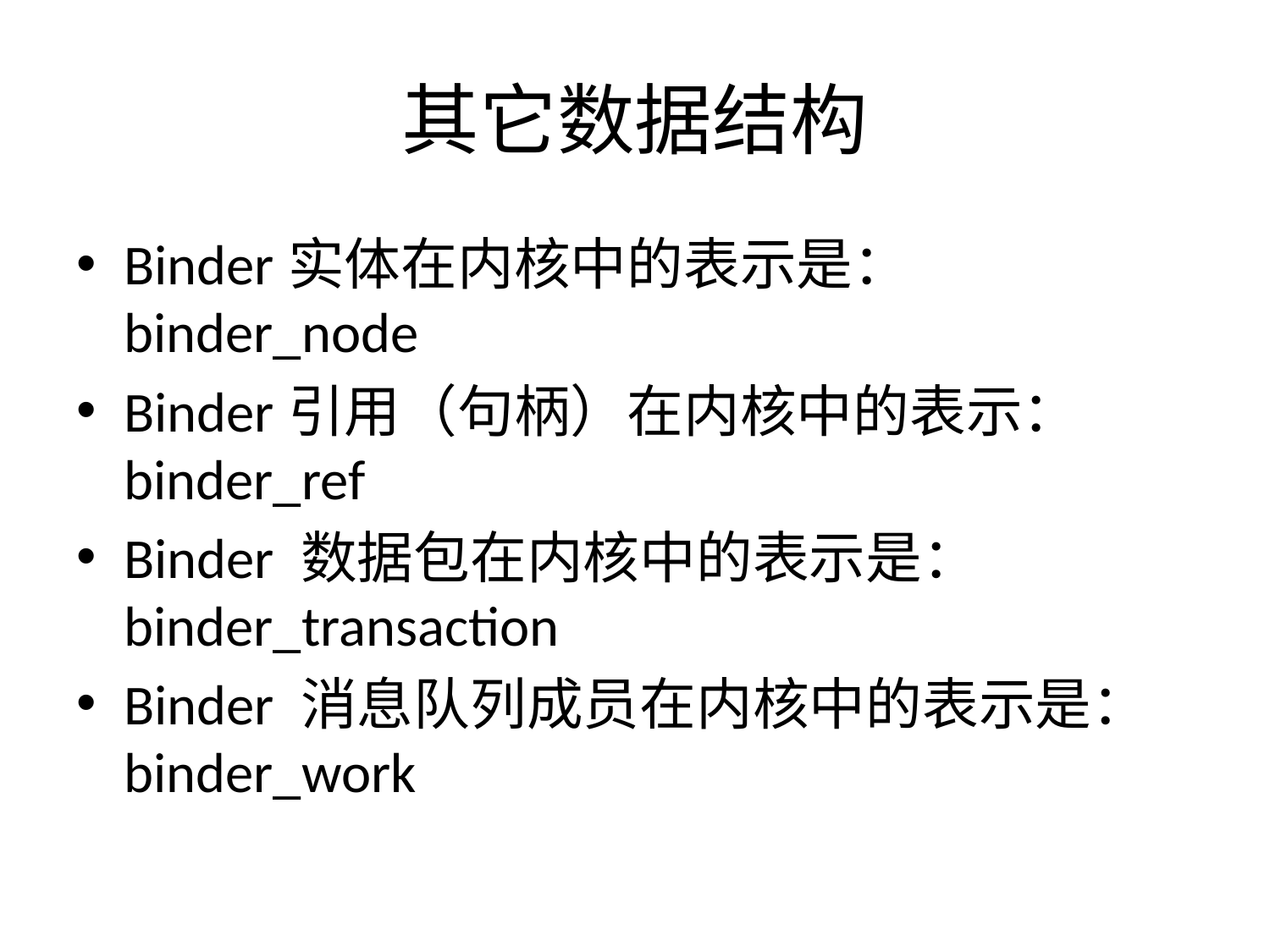

# 其它数据结构
Binder实体在内核中的表示是：binder_node
Binder引用（句柄）在内核中的表示：binder_ref
Binder 数据包在内核中的表示是：binder_transaction
Binder 消息队列成员在内核中的表示是：binder_work